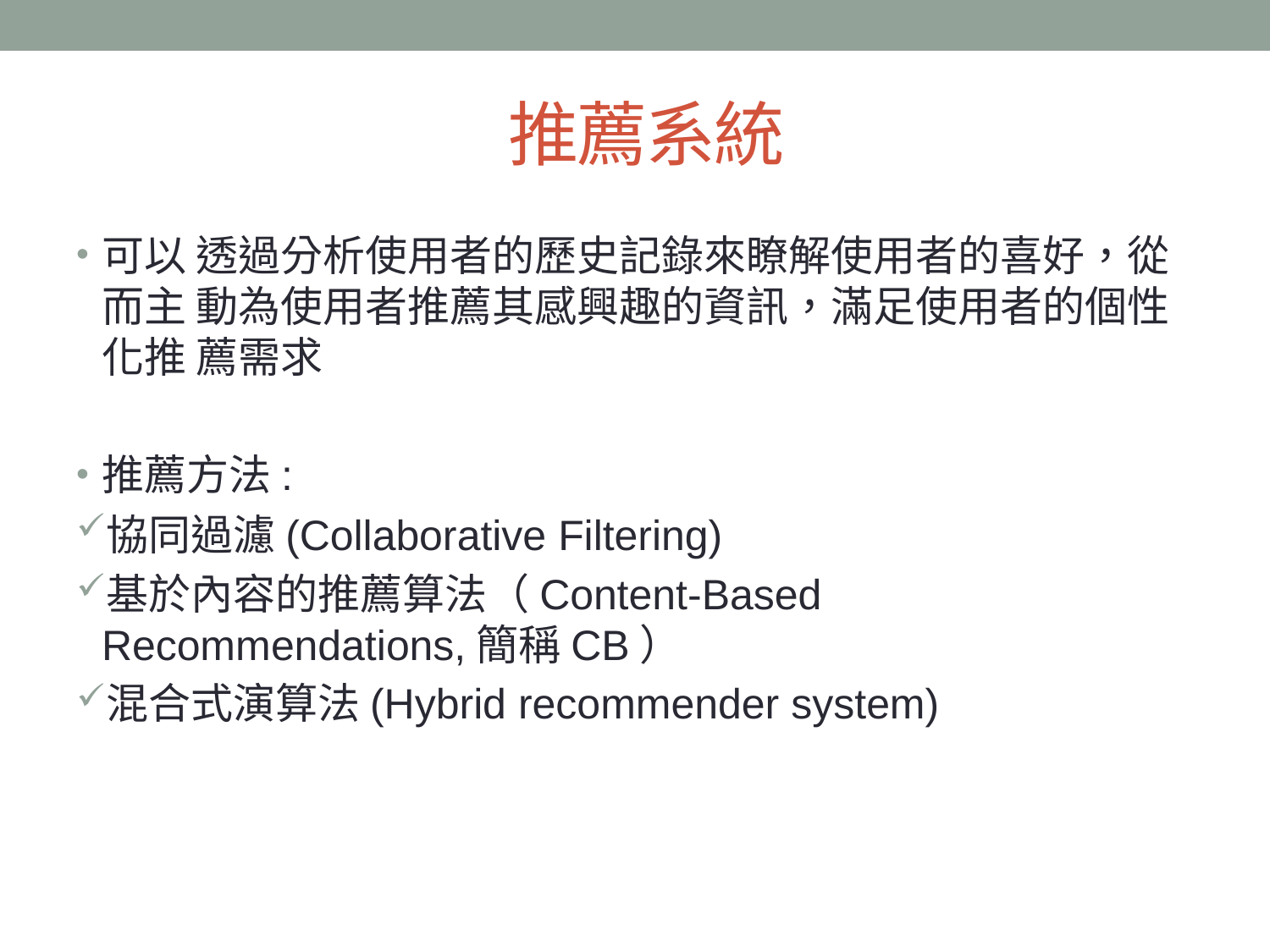

# 推薦系統
可以 透過分析使用者的歷史記錄來瞭解使用者的喜好，從而主 動為使用者推薦其感興趣的資訊，滿足使用者的個性化推 薦需求

推薦方法:
協同過濾(Collaborative Filtering)
基於內容的推薦算法（Content-Based Recommendations,簡稱CB）
混合式演算法(Hybrid recommender system)